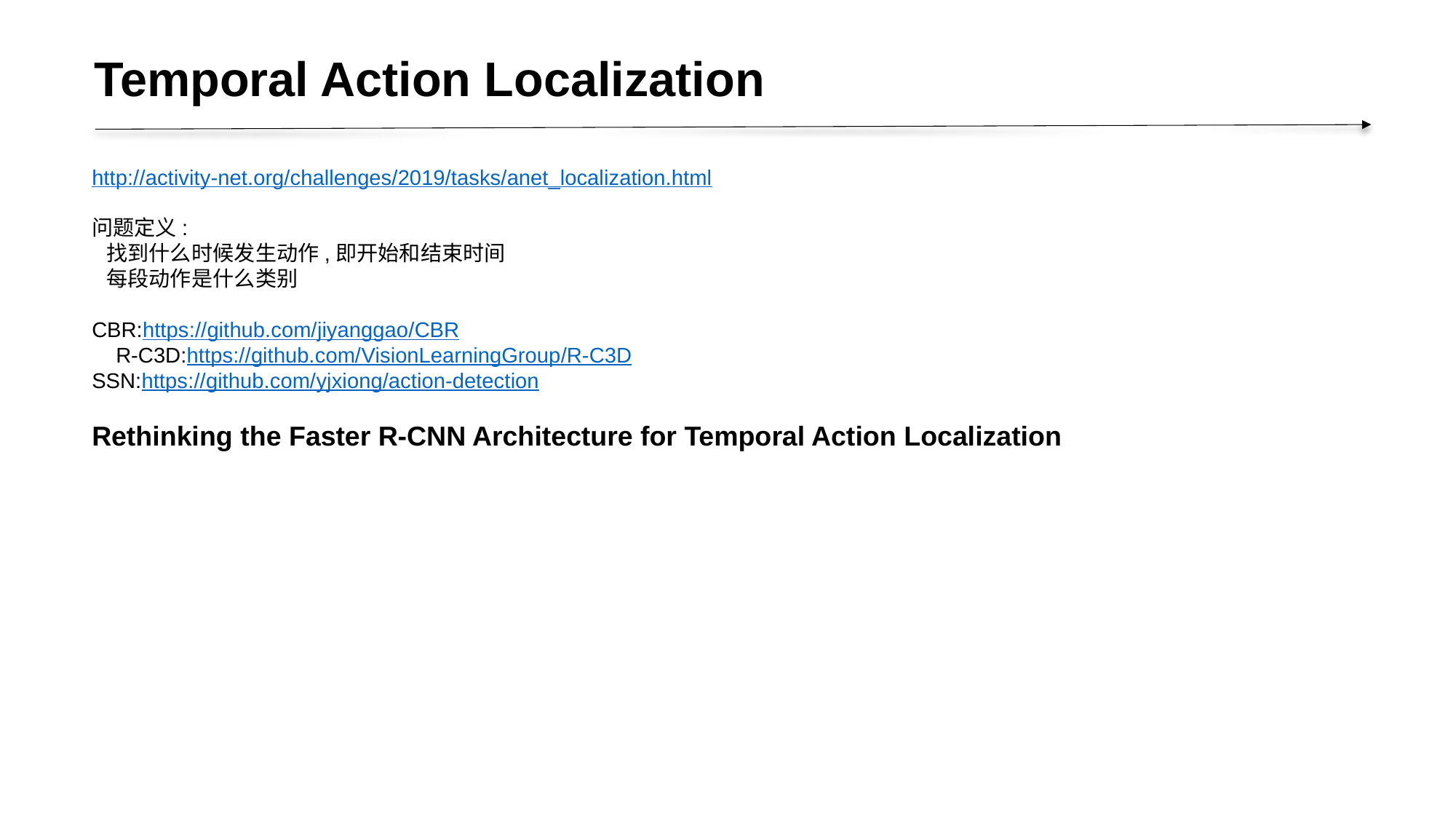

Temporal Action Localization
http://activity-net.org/challenges/2019/tasks/anet_localization.html

问题定义:
  找到什么时候发生动作,即开始和结束时间
  每段动作是什么类别

CBR:https://github.com/jiyanggao/CBR
    R-C3D:https://github.com/VisionLearningGroup/R-C3D
SSN:https://github.com/yjxiong/action-detection

Rethinking the Faster R-CNN Architecture for Temporal Action Localization